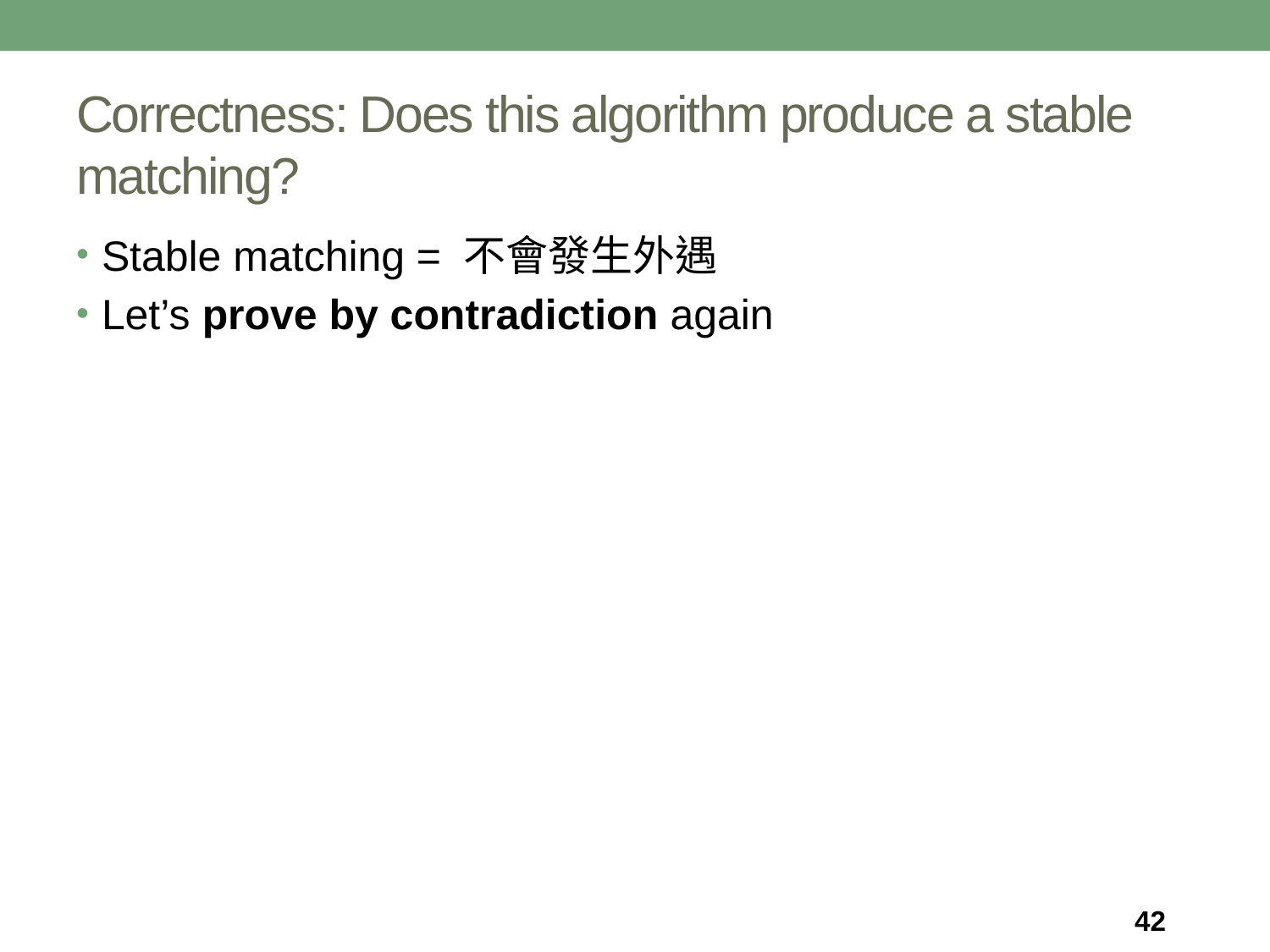

# Correctness: Does this algorithm produce a stable matching?
Stable matching = 不會發生外遇
Let’s prove by contradiction again
42